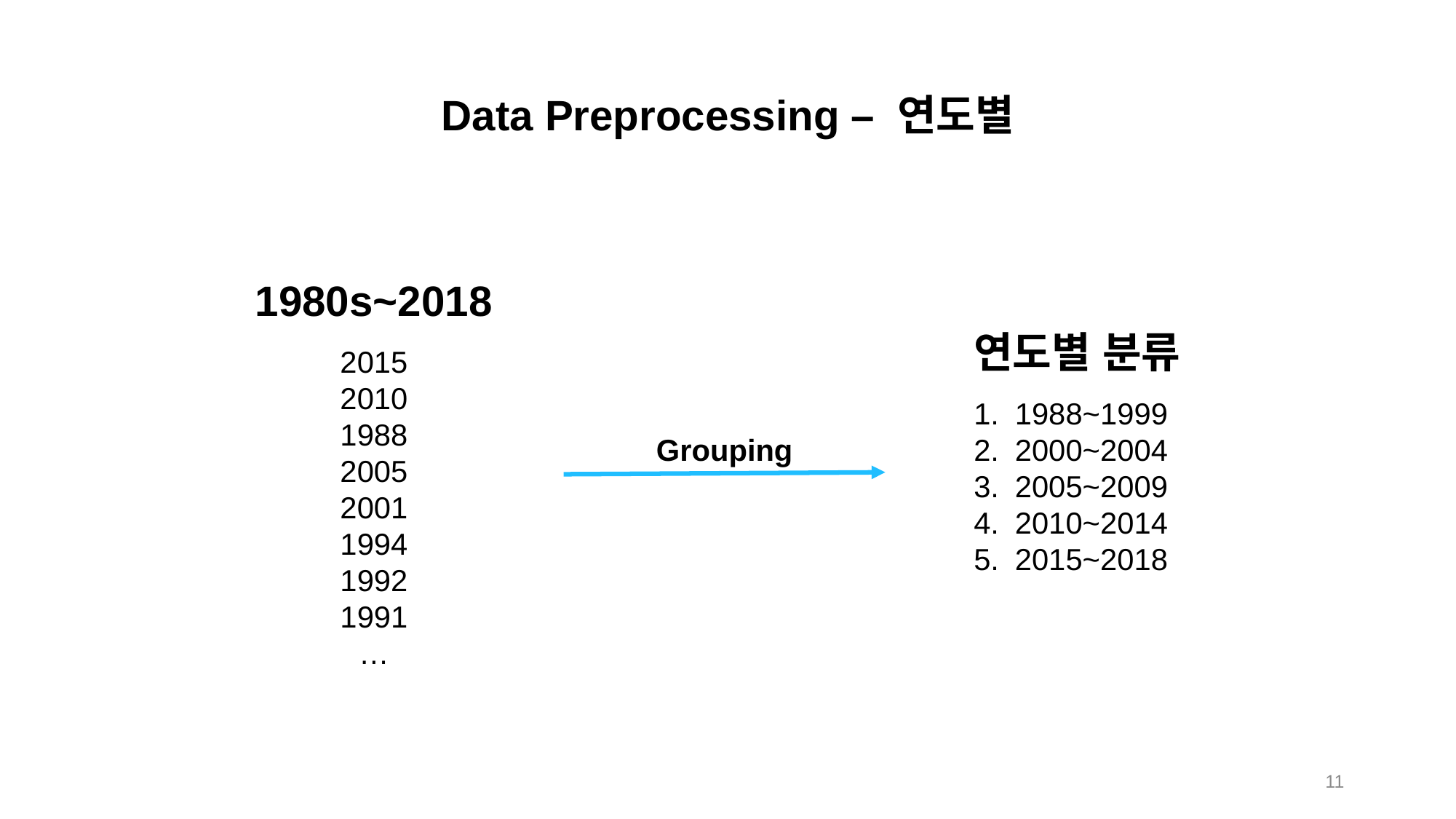

Data Preprocessing – 연도별
1980s~2018

2015
2010
1988
2005
2001
1994
1992
1991
…
연도별 분류

1988~1999
2000~2004
2005~2009
2010~2014
2015~2018
Grouping
11